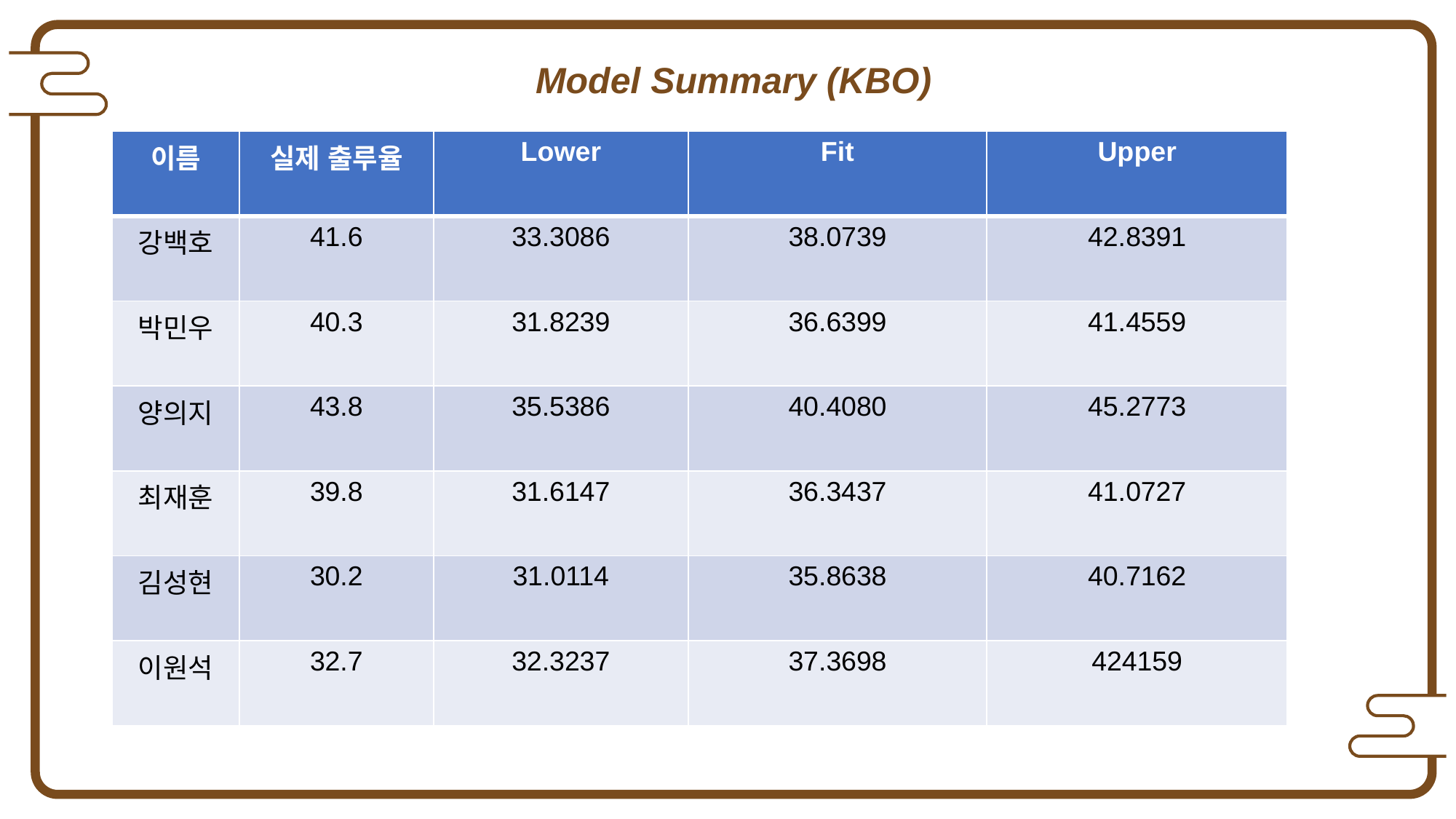

Model Summary (KBO)
| 이름 | 실제 출루율 | Lower | Fit | Upper |
| --- | --- | --- | --- | --- |
| 강백호 | 41.6 | 33.3086 | 38.0739 | 42.8391 |
| 박민우 | 40.3 | 31.8239 | 36.6399 | 41.4559 |
| 양의지 | 43.8 | 35.5386 | 40.4080 | 45.2773 |
| 최재훈 | 39.8 | 31.6147 | 36.3437 | 41.0727 |
| 김성현 | 30.2 | 31.0114 | 35.8638 | 40.7162 |
| 이원석 | 32.7 | 32.3237 | 37.3698 | 424159 |